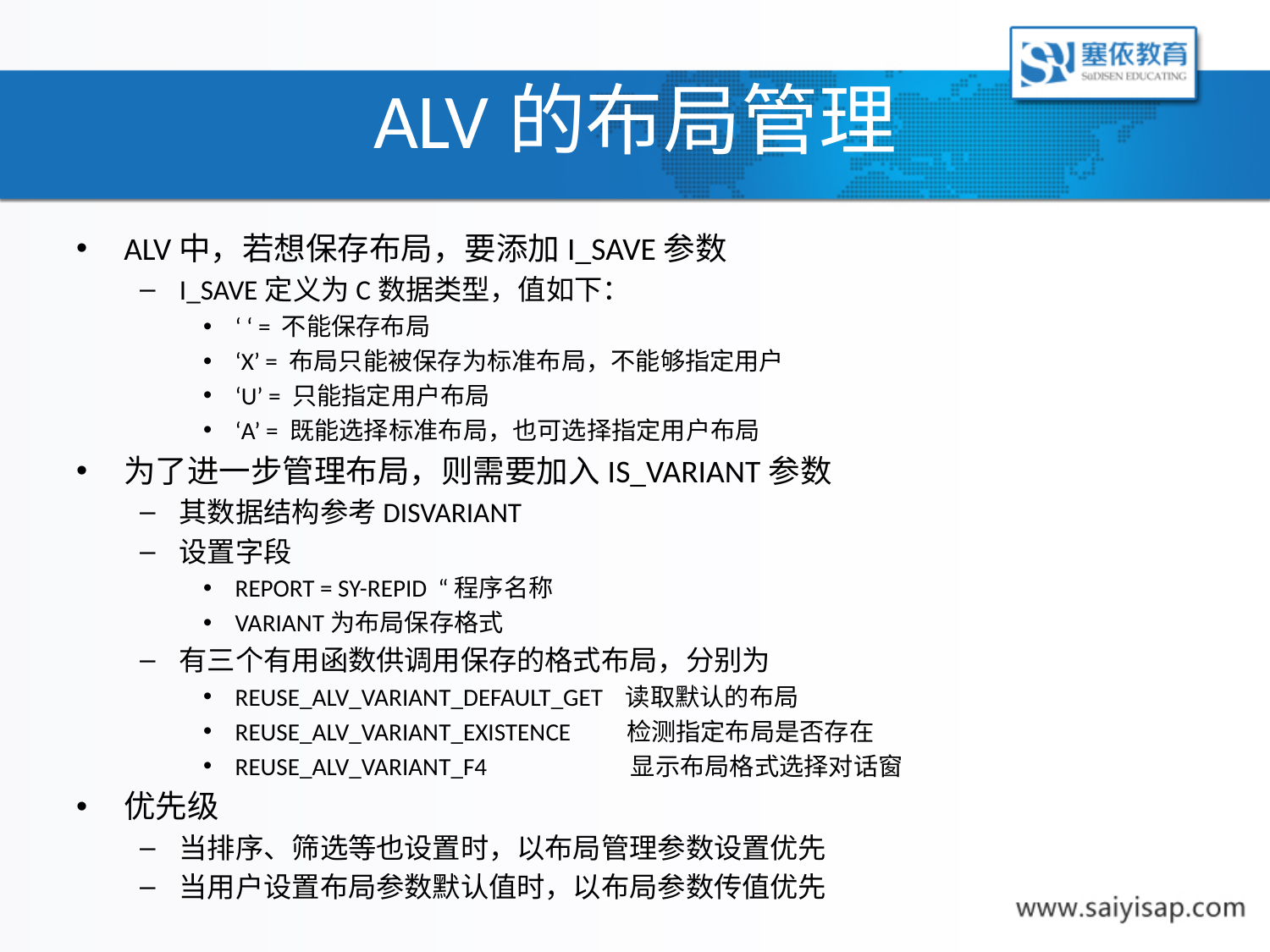

# ALV的布局管理
ALV中，若想保存布局，要添加I_SAVE参数
I_SAVE定义为C数据类型，值如下：
‘ ‘ = 不能保存布局
‘X’ = 布局只能被保存为标准布局，不能够指定用户
‘U’ = 只能指定用户布局
‘A’ = 既能选择标准布局，也可选择指定用户布局
为了进一步管理布局，则需要加入IS_VARIANT参数
其数据结构参考DISVARIANT
设置字段
REPORT = SY-REPID  “程序名称
VARIANT为布局保存格式
有三个有用函数供调用保存的格式布局，分别为
REUSE_ALV_VARIANT_DEFAULT_GET   读取默认的布局
REUSE_ALV_VARIANT_EXISTENCE         检测指定布局是否存在
REUSE_ALV_VARIANT_F4                         显示布局格式选择对话窗
优先级
当排序、筛选等也设置时，以布局管理参数设置优先
当用户设置布局参数默认值时，以布局参数传值优先